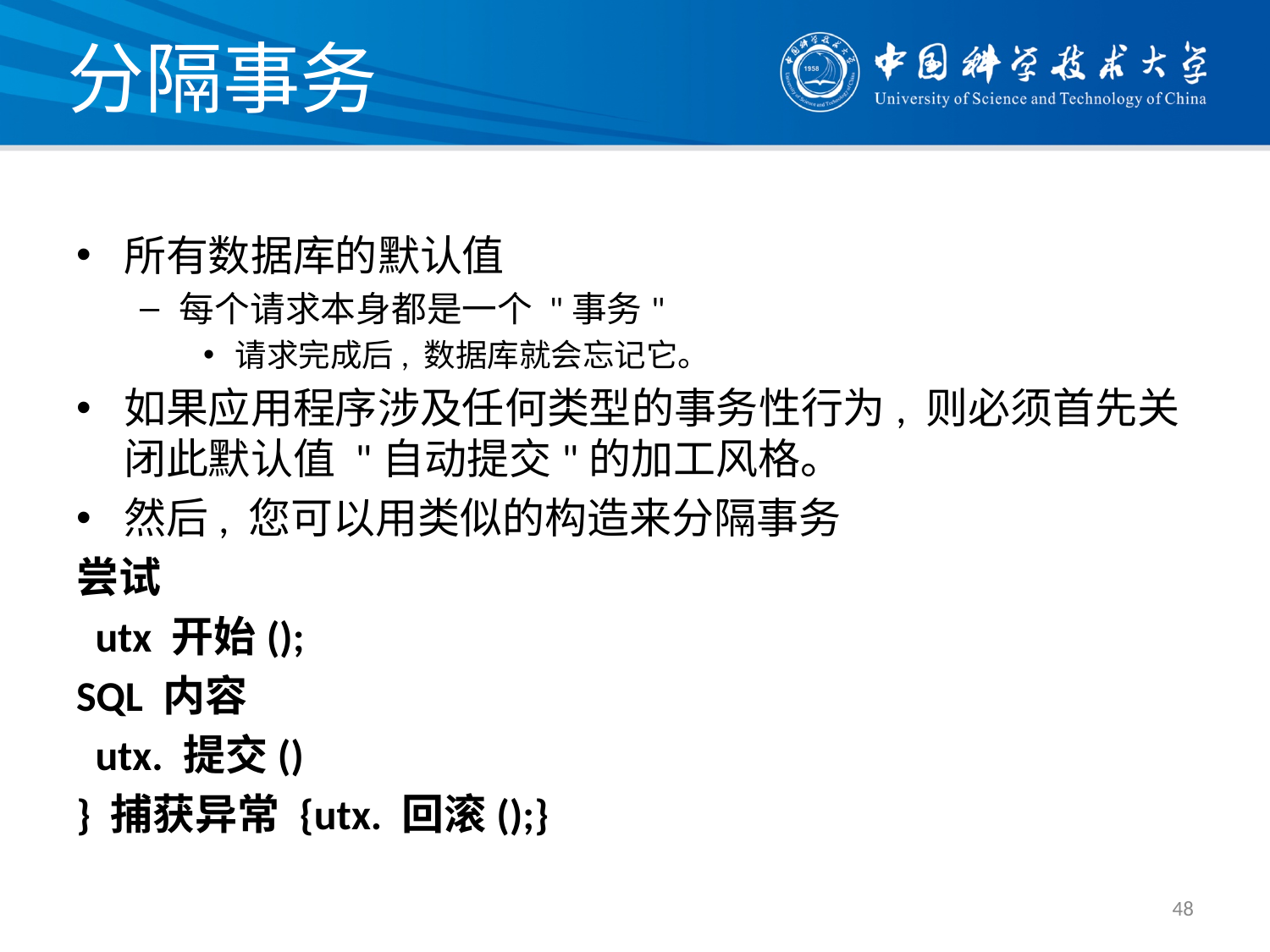

# 分隔事务
所有数据库的默认值
每个请求本身都是一个 "事务"
请求完成后, 数据库就会忘记它。
如果应用程序涉及任何类型的事务性行为, 则必须首先关闭此默认值 "自动提交"的加工风格。
然后, 您可以用类似的构造来分隔事务
尝试
  utx 开始();
SQL 内容
  utx. 提交()
} 捕获异常 {utx. 回滚();}
48